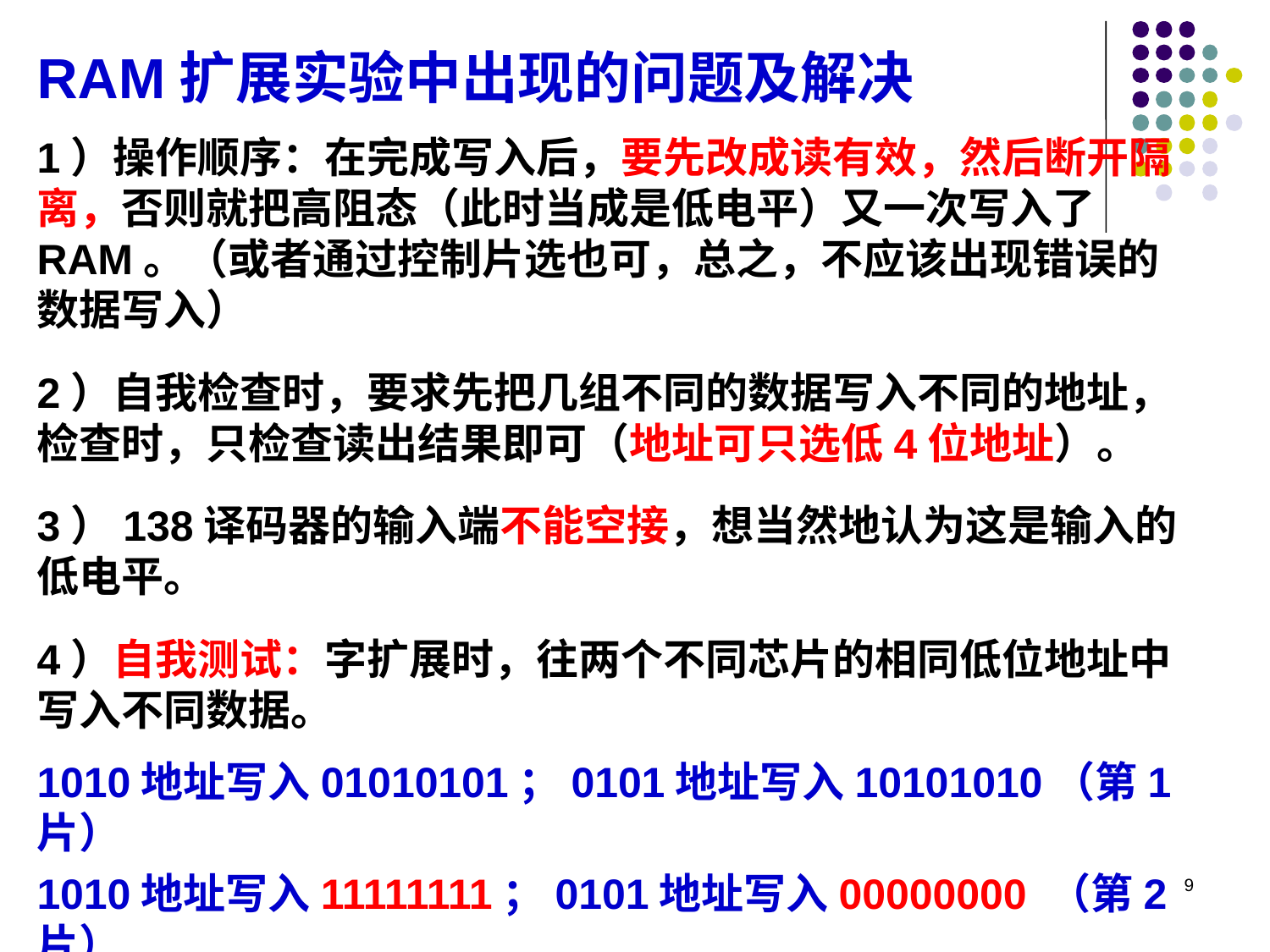

RAM扩展实验中出现的问题及解决
1）操作顺序：在完成写入后，要先改成读有效，然后断开隔离，否则就把高阻态（此时当成是低电平）又一次写入了RAM。（或者通过控制片选也可，总之，不应该出现错误的数据写入）
2）自我检查时，要求先把几组不同的数据写入不同的地址，检查时，只检查读出结果即可（地址可只选低4位地址）。
3）138译码器的输入端不能空接，想当然地认为这是输入的低电平。
4）自我测试：字扩展时，往两个不同芯片的相同低位地址中写入不同数据。
1010地址写入01010101；0101地址写入10101010（第1片）
1010地址写入11111111；0101地址写入00000000 （第2片）
皆听从实验老师安排！
9